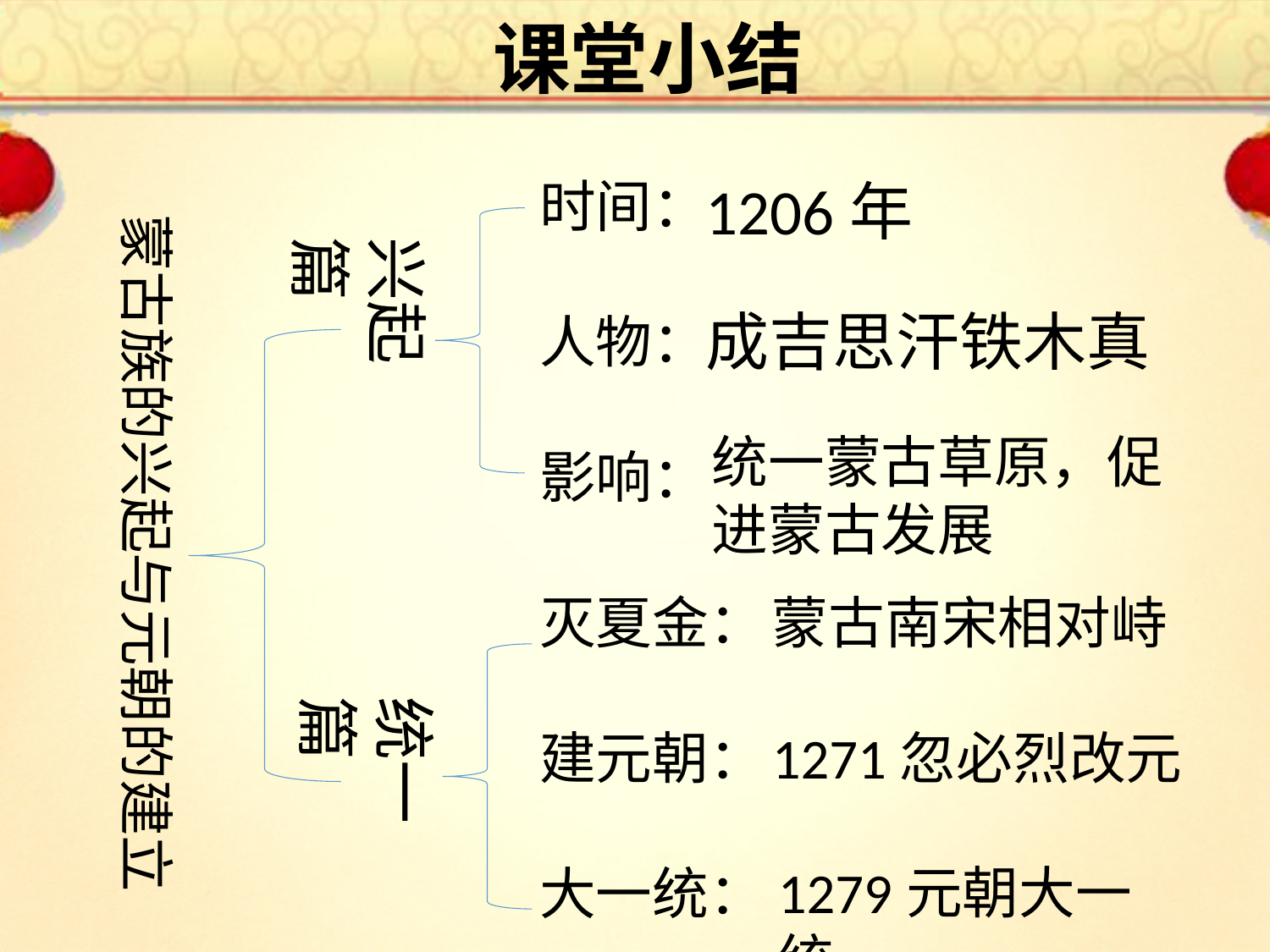

课堂小结
时间：

人物：

影响：
1206年
蒙古族的兴起与元朝的建立

兴起篇
成吉思汗铁木真

统一蒙古草原，促进蒙古发展
灭夏金：

建元朝：

大一统：
蒙古南宋相对峙

统一篇
1271忽必烈改元
1279元朝大一统